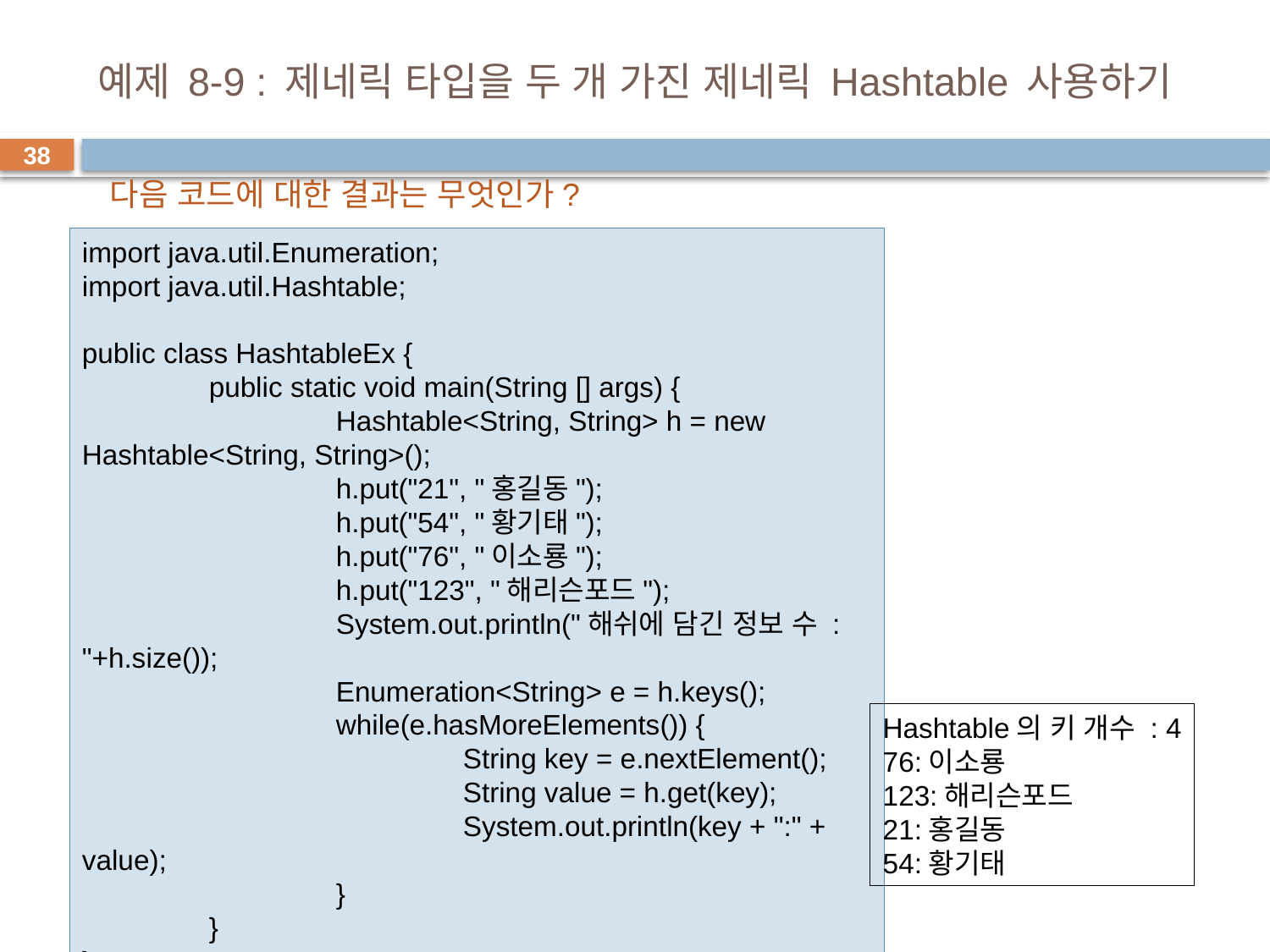

# 예제 8-9 : 제네릭 타입을 두 개 가진 제네릭 Hashtable 사용하기
38
다음 코드에 대한 결과는 무엇인가?
import java.util.Enumeration;
import java.util.Hashtable;

public class HashtableEx {
	public static void main(String [] args) {
		Hashtable<String, String> h = new Hashtable<String, String>();
		h.put("21", "홍길동");
		h.put("54", "황기태");
		h.put("76", "이소룡");
		h.put("123", "해리슨포드");
		System.out.println("해쉬에 담긴 정보 수 : "+h.size());
		Enumeration<String> e = h.keys();
		while(e.hasMoreElements()) {
			String key = e.nextElement();
			String value = h.get(key);
			System.out.println(key + ":" + value);
		}
	}
}
Hashtable의 키 개수 : 4
76:이소룡
123:해리슨포드
21:홍길동
54:황기태